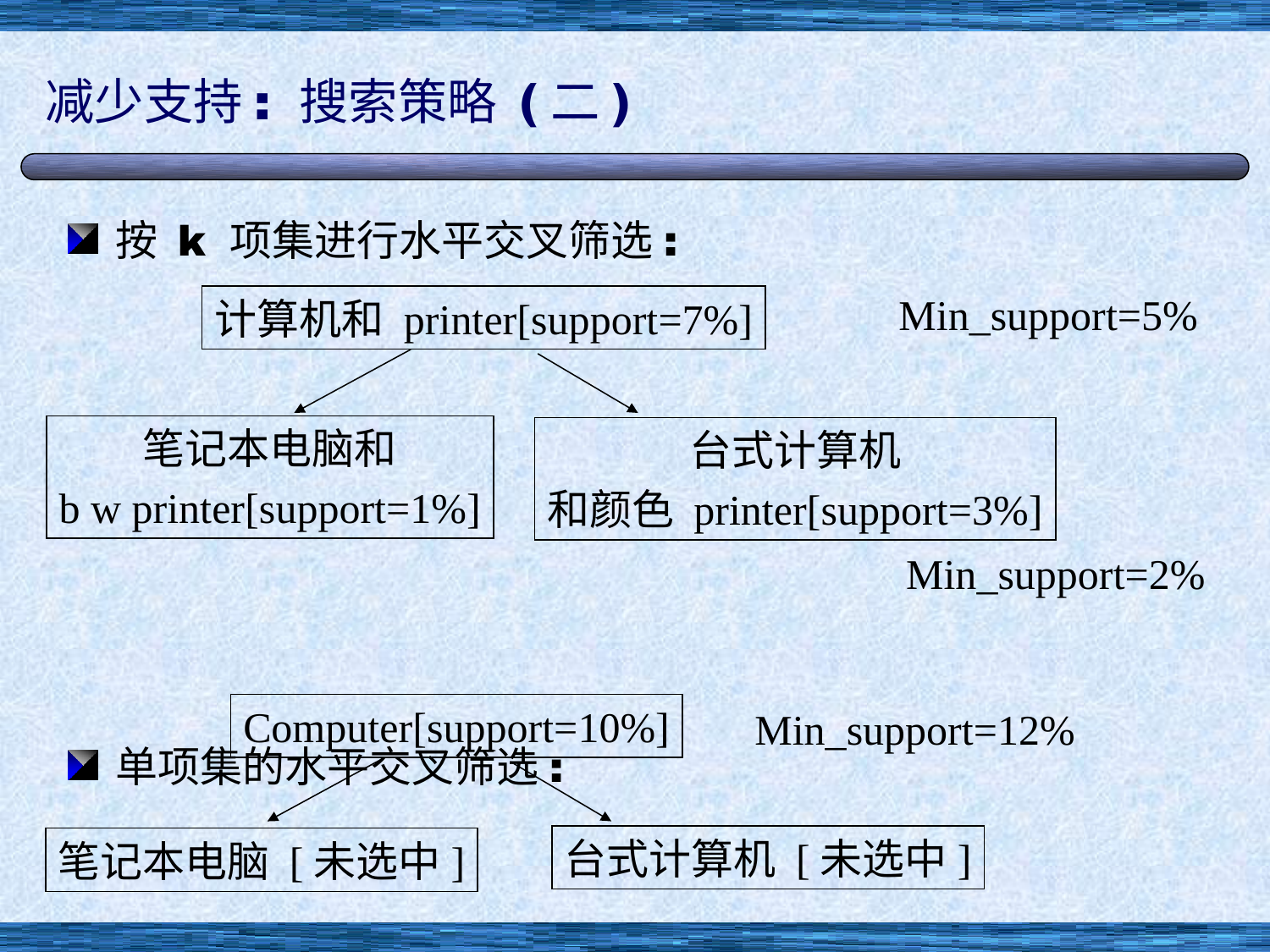

# 减少支持: 搜索策略 (二)

按 k 项集进行水平交叉筛选:

单项集的水平交叉筛选:

Min_support=5%
计算机和 printer[support=7%]

笔记本电脑和
b w printer[support=1%]
台式计算机
和颜色 printer[support=3%]
Min_support=2%

Computer[support=10%]
Min_support=12%

台式计算机 [未选中]
笔记本电脑 [未选中]